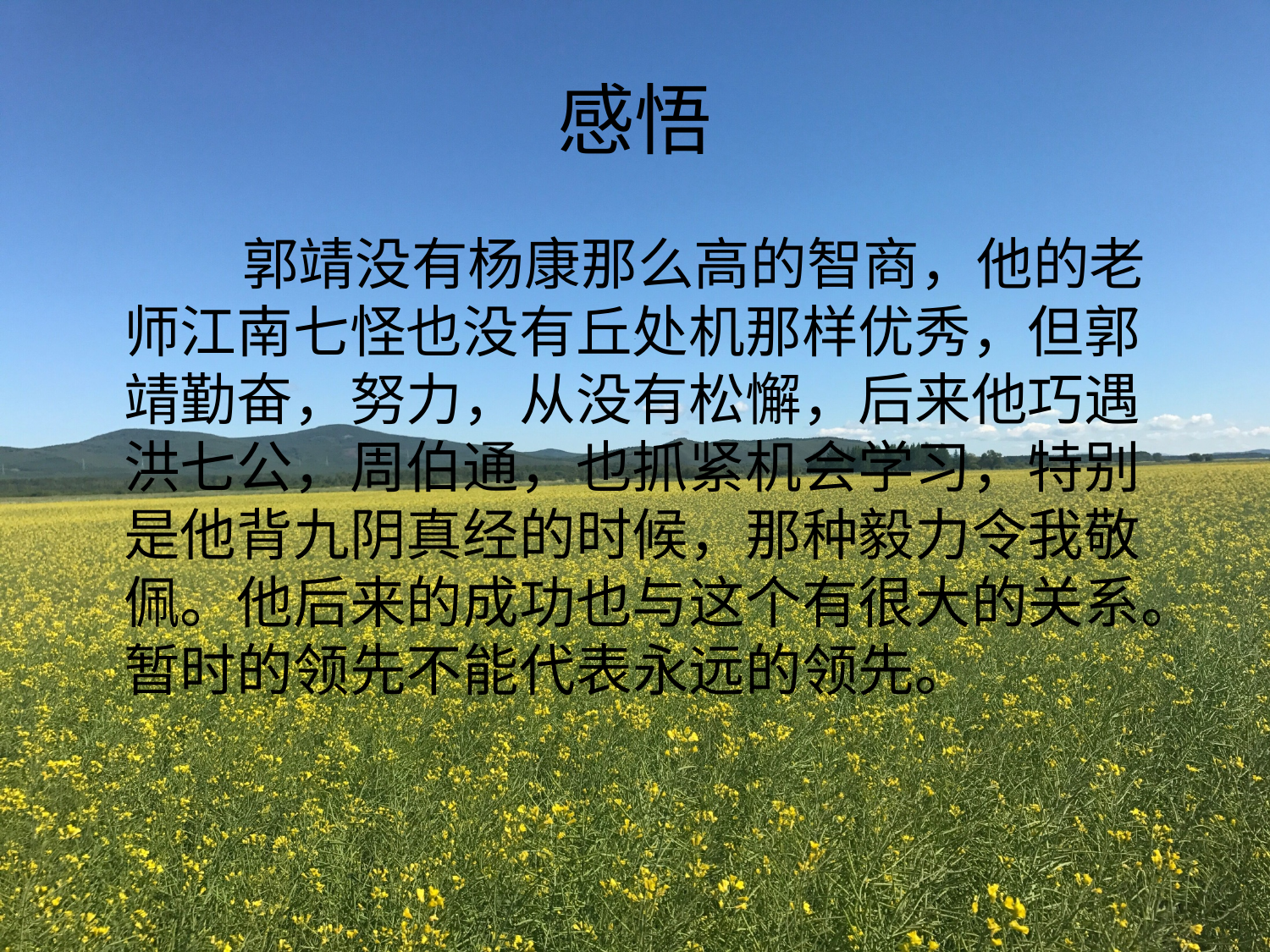

# 感悟
            郭靖没有杨康那么高的智商，他的老师江南七怪也没有丘处机那样优秀，但郭靖勤奋，努力，从没有松懈，后来他巧遇洪七公，周伯通，也抓紧机会学习，特别是他背九阴真经的时候，那种毅力令我敬佩。他后来的成功也与这个有很大的关系。暂时的领先不能代表永远的领先。